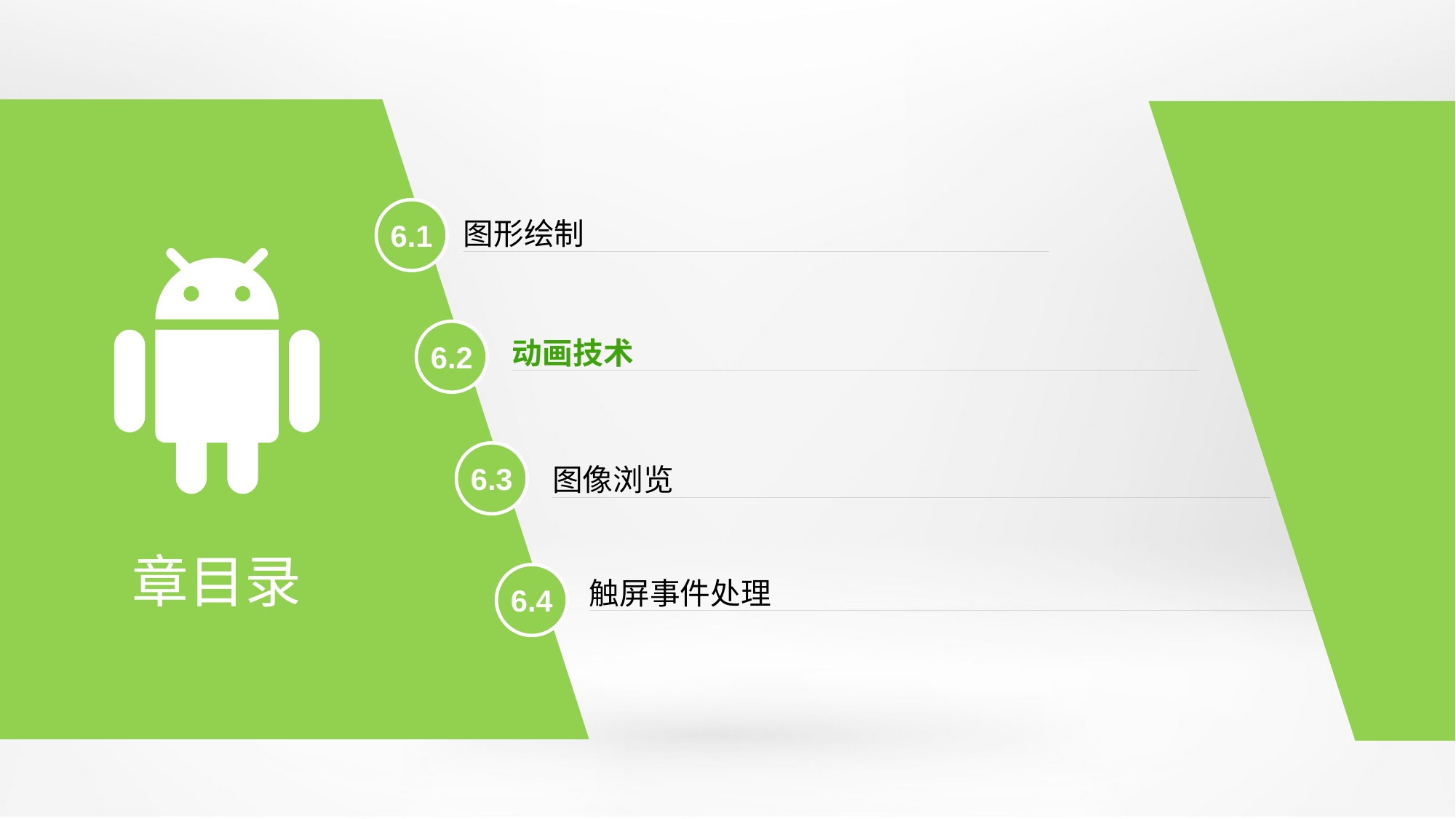

6.1
图形绘制

6.2
动画技术
6.3
图像浏览
章目录
6.4
触屏事件处理